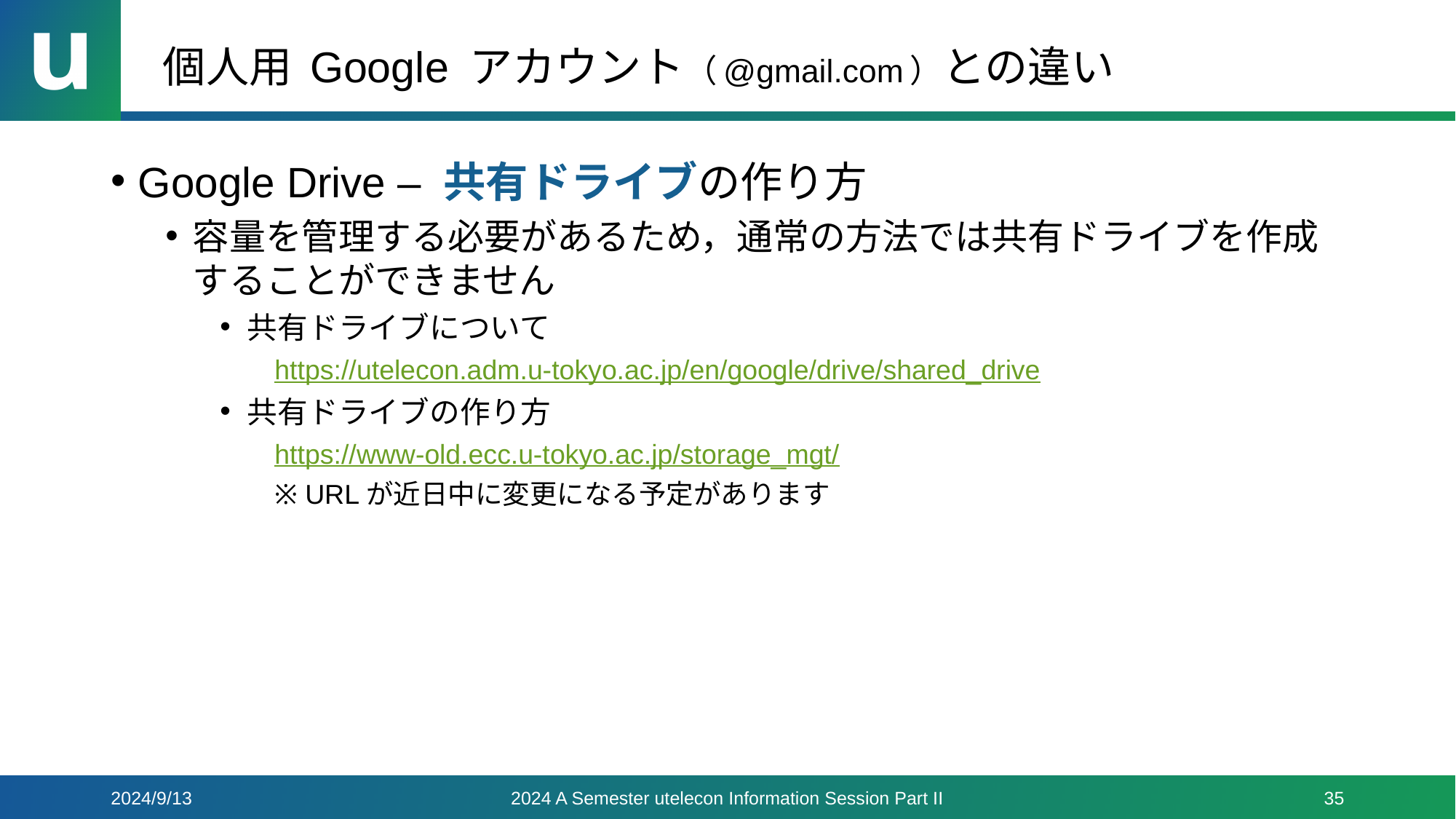

# 個人用 Google アカウント（@gmail.com）との違い
Google Drive – 共有ドライブの作り方
容量を管理する必要があるため，通常の方法では共有ドライブを作成することができません
共有ドライブについて
https://utelecon.adm.u-tokyo.ac.jp/en/google/drive/shared_drive
共有ドライブの作り方
https://www-old.ecc.u-tokyo.ac.jp/storage_mgt/
※ URLが近日中に変更になる予定があります
2024/9/13
2024 A Semester utelecon Information Session Part II
35